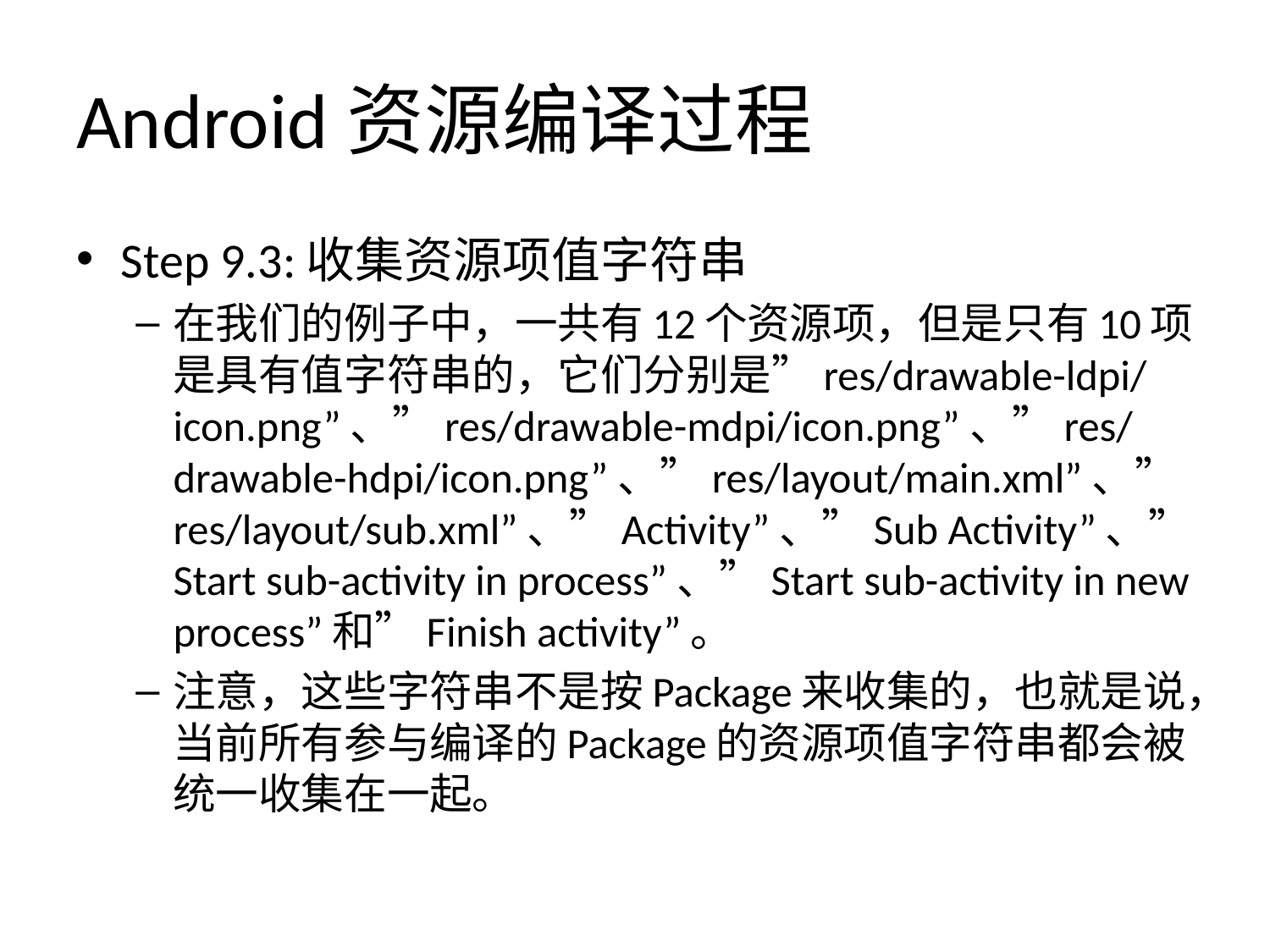

# Android资源编译过程
Step 9.3:收集资源项值字符串
在我们的例子中，一共有12个资源项，但是只有10项是具有值字符串的，它们分别是”res/drawable-ldpi/icon.png”、”res/drawable-mdpi/icon.png”、”res/drawable-hdpi/icon.png”、”res/layout/main.xml”、”res/layout/sub.xml”、”Activity”、”Sub Activity”、”Start sub-activity in process”、”Start sub-activity in new process”和”Finish activity”。
注意，这些字符串不是按Package来收集的，也就是说，当前所有参与编译的Package的资源项值字符串都会被统一收集在一起。